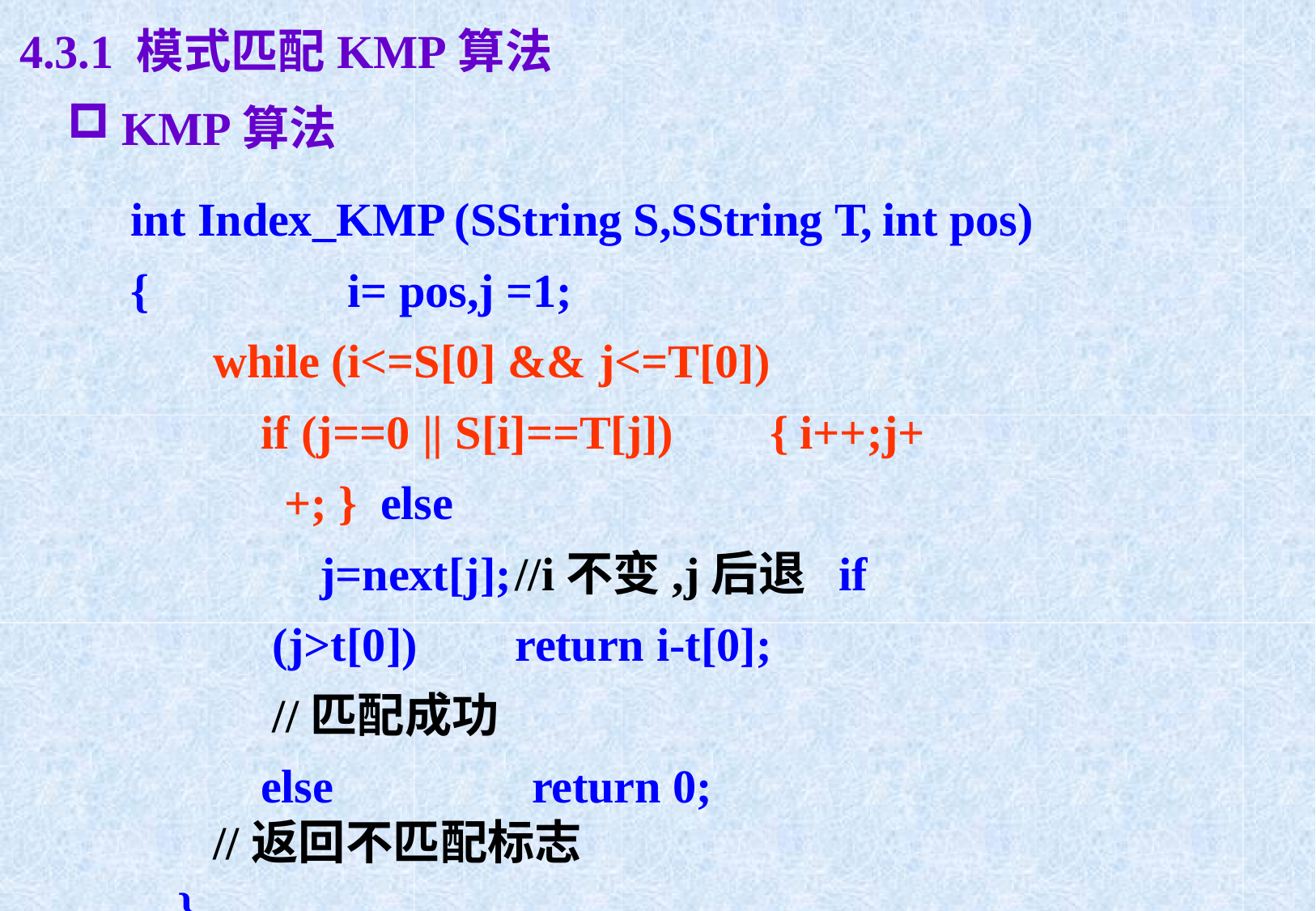

4.3.1 模式匹配KMP算法
KMP算法
int Index_KMP (SString S,SString T, int pos)
{	i= pos,j =1;
while (i<=S[0] && j<=T[0])
if (j==0 || S[i]==T[j])	{ i++;j++; }  else
j=next[j];	//i不变,j后退  if (j>t[0])	return i-t[0];		//匹配成功
else	return 0;	//返回不匹配标志
}
若next[j] = 0，则表示T中任何字符都不必在与sj进行比较，下
次比较从si+1与T1开始。